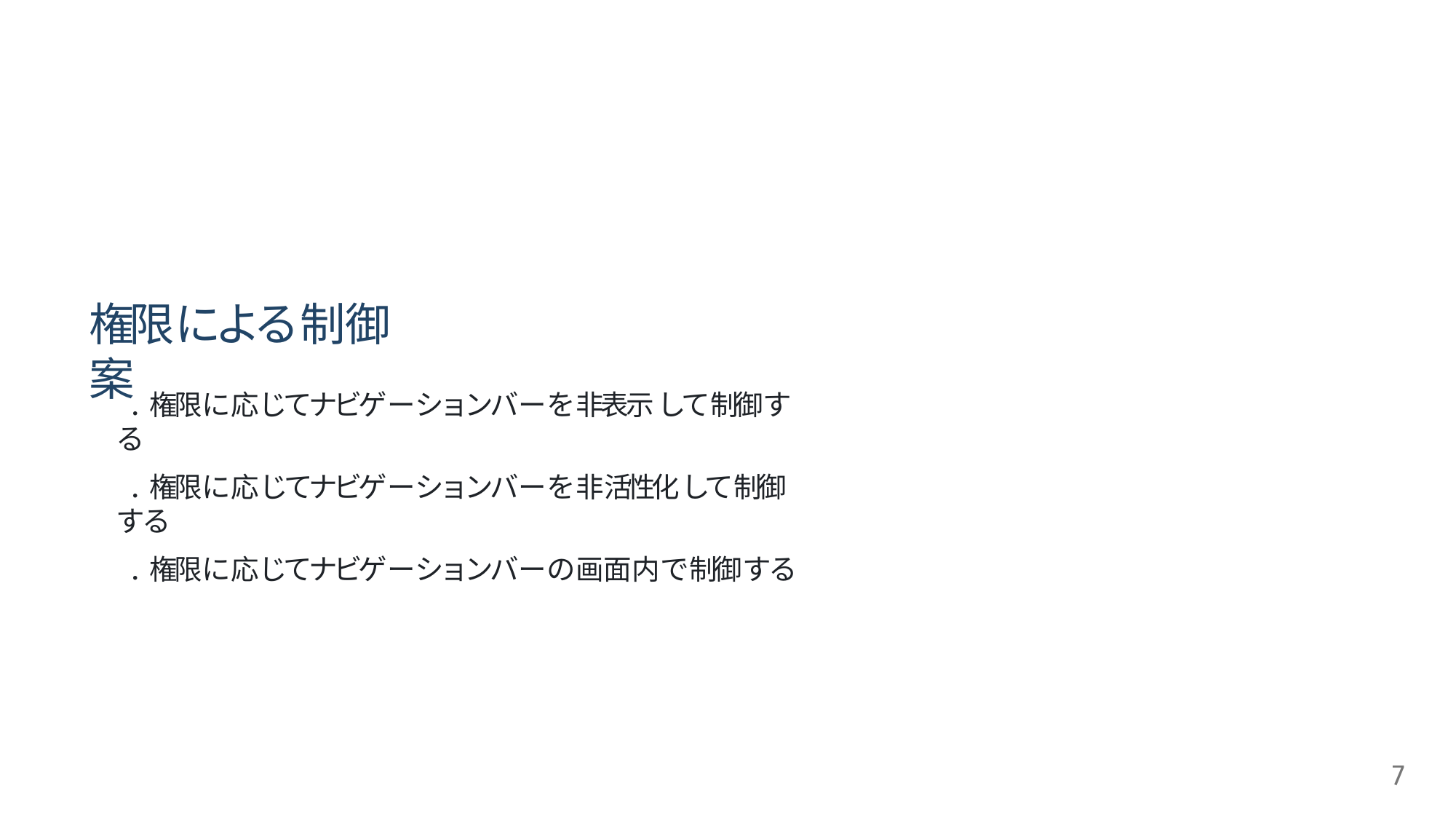

# 権限による制御案
  . 権限に応じてナビゲーションバーを ⾮表⽰ して制御する
  . 権限に応じてナビゲーションバーを ⾮活性化 して制御する
  . 権限に応じてナビゲーションバーの 画⾯内 で制御する
7